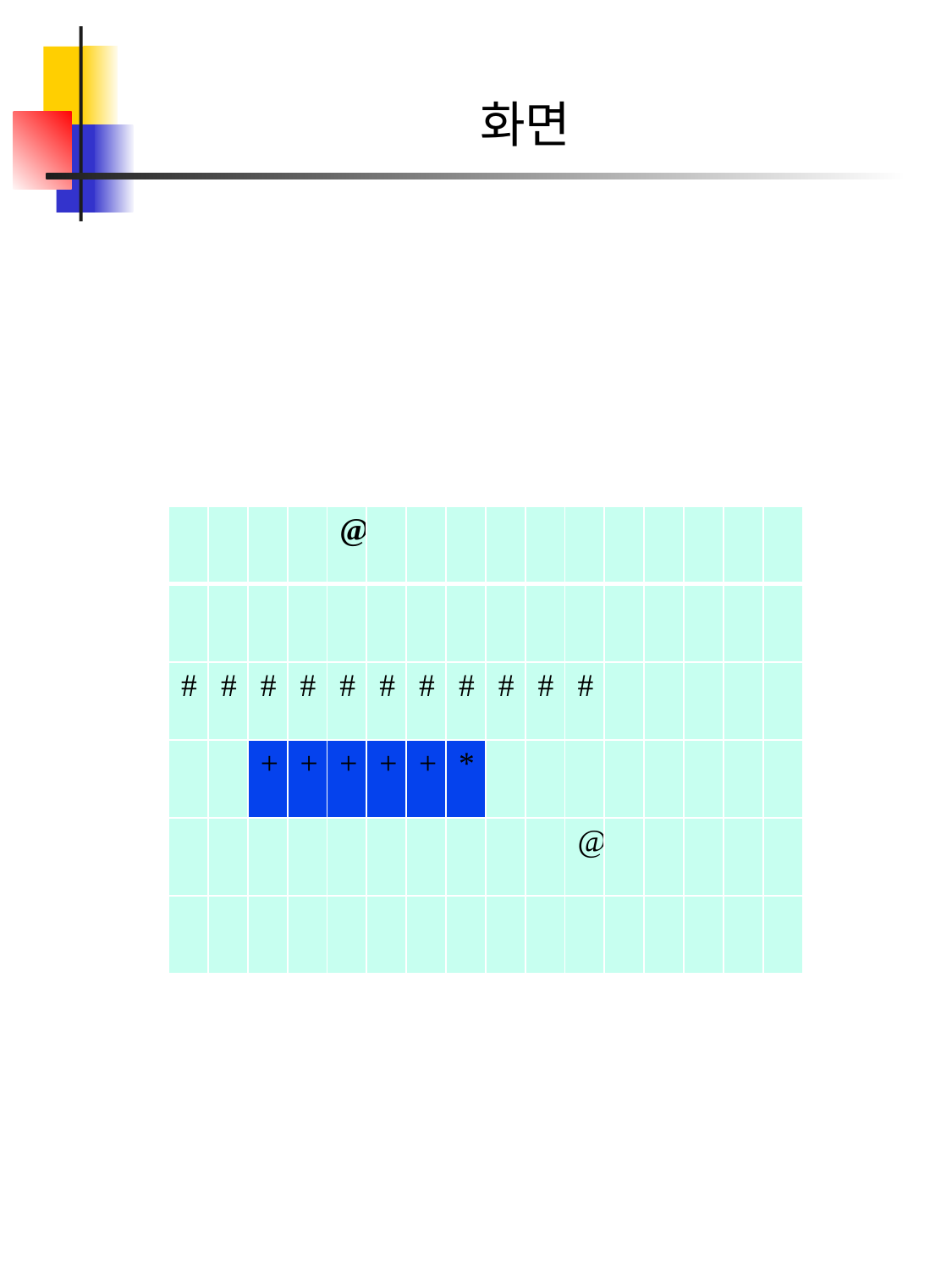

# 화면
|  |  |  |  | @ |  |  |  |  |  |  |  |  |  |  |  |
| --- | --- | --- | --- | --- | --- | --- | --- | --- | --- | --- | --- | --- | --- | --- | --- |
|  |  |  |  |  |  |  |  |  |  |  |  |  |  |  |  |
| # | # | # | # | # | # | # | # | # | # | # |  |  |  |  |  |
|  |  | + | + | + | + | + | \* |  |  |  |  |  |  |  |  |
|  |  |  |  |  |  |  |  |  |  | @ |  |  |  |  |  |
|  |  |  |  |  |  |  |  |  |  |  |  |  |  |  |  |